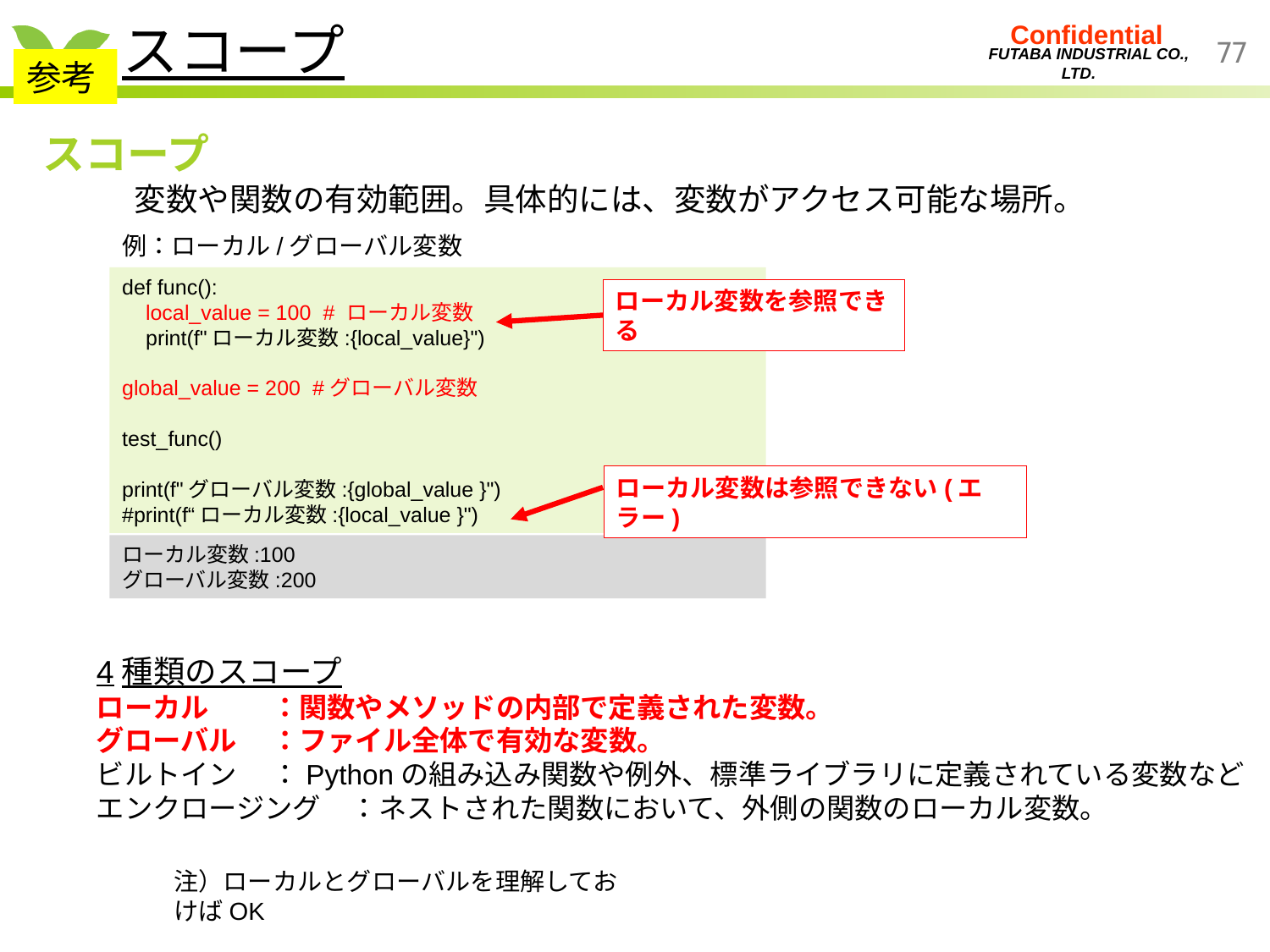

スコープ
参考
スコープ
変数や関数の有効範囲。具体的には、変数がアクセス可能な場所。
例：ローカル/グローバル変数
def func():
    local_value = 100  # ローカル変数
    print(f"ローカル変数:{local_value}")

global_value = 200  #グローバル変数

test_func()

print(f"グローバル変数:{global_value }")
#print(f“ローカル変数:{local_value }")
ローカル変数を参照できる
ローカル変数は参照できない(エラー)
ローカル変数:100
グローバル変数:200
4種類のスコープ
ローカル	：関数やメソッドの内部で定義された変数。
グローバル	：ファイル全体で有効な変数。
ビルトイン	：Pythonの組み込み関数や例外、標準ライブラリに定義されている変数など
エンクロージング	：ネストされた関数において、外側の関数のローカル変数。
注）ローカルとグローバルを理解しておけばOK